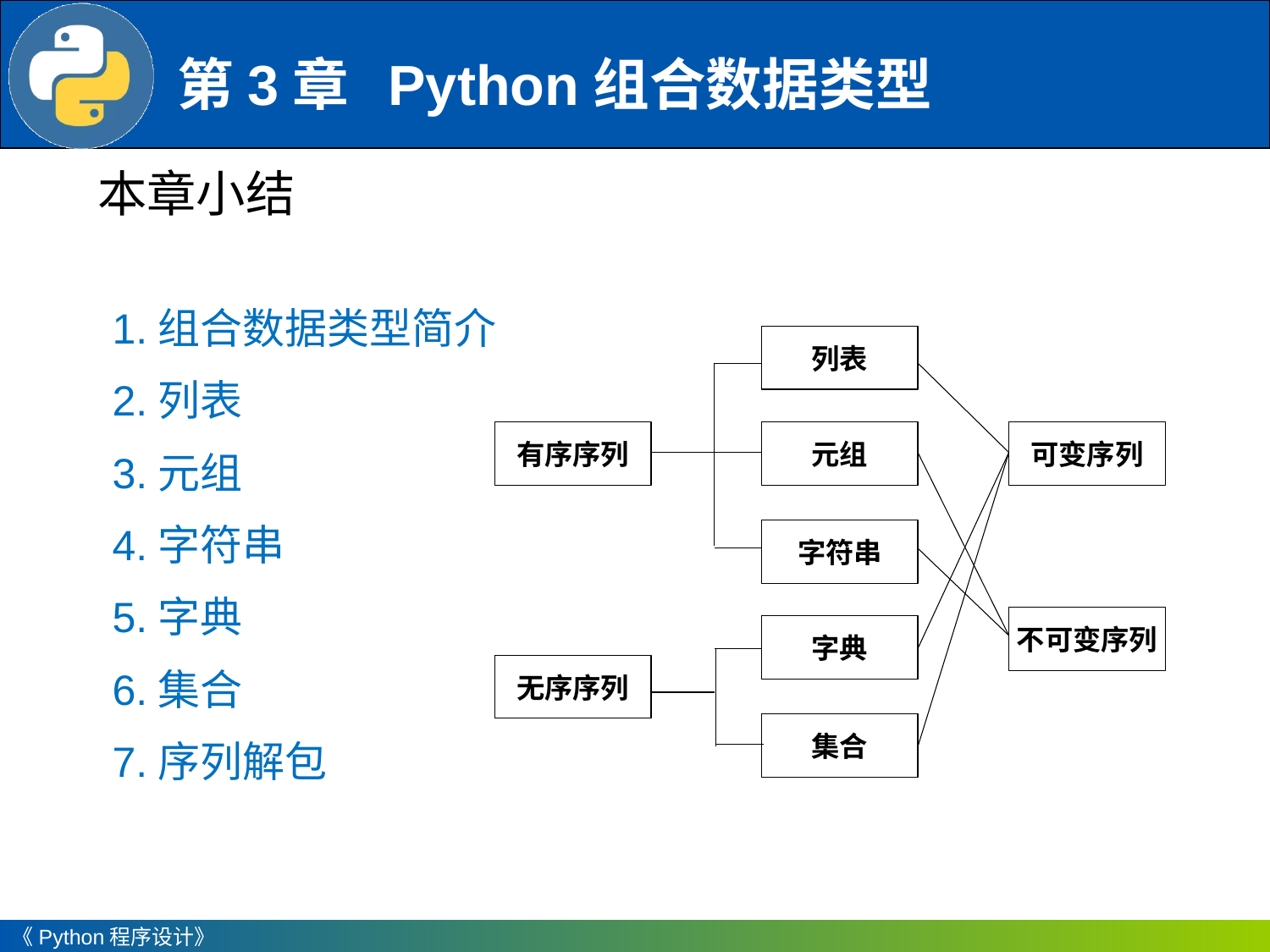

本章小结
1.组合数据类型简介
2.列表
3.元组
4.字符串
5.字典
6.集合
7.序列解包
列表
有序序列
元组
可变序列
字符串
不可变序列
字典
无序序列
集合